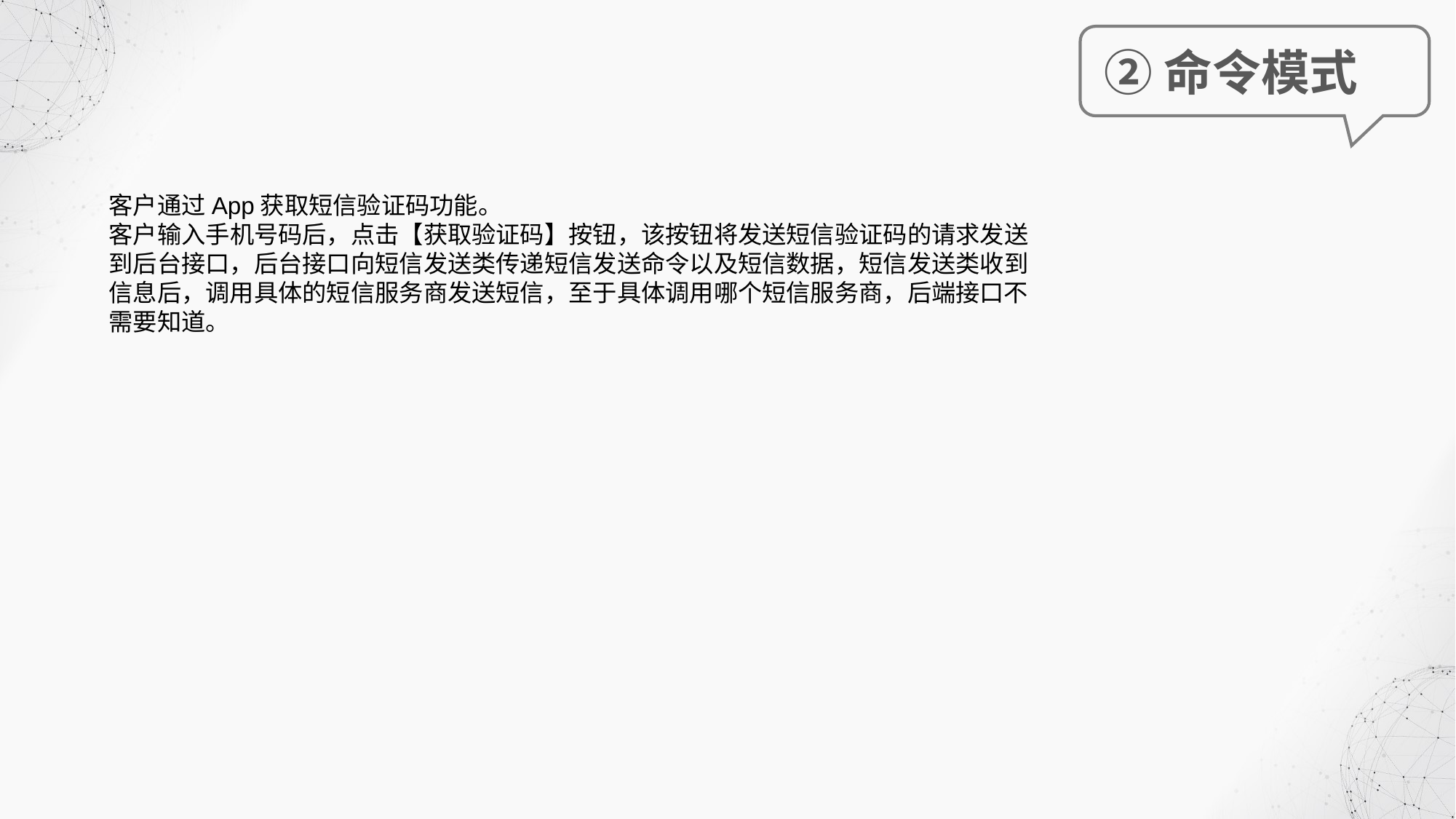

②命令模式
客户通过App获取短信验证码功能。
客户输入手机号码后，点击【获取验证码】按钮，该按钮将发送短信验证码的请求发送到后台接口，后台接口向短信发送类传递短信发送命令以及短信数据，短信发送类收到信息后，调用具体的短信服务商发送短信，至于具体调用哪个短信服务商，后端接口不需要知道。